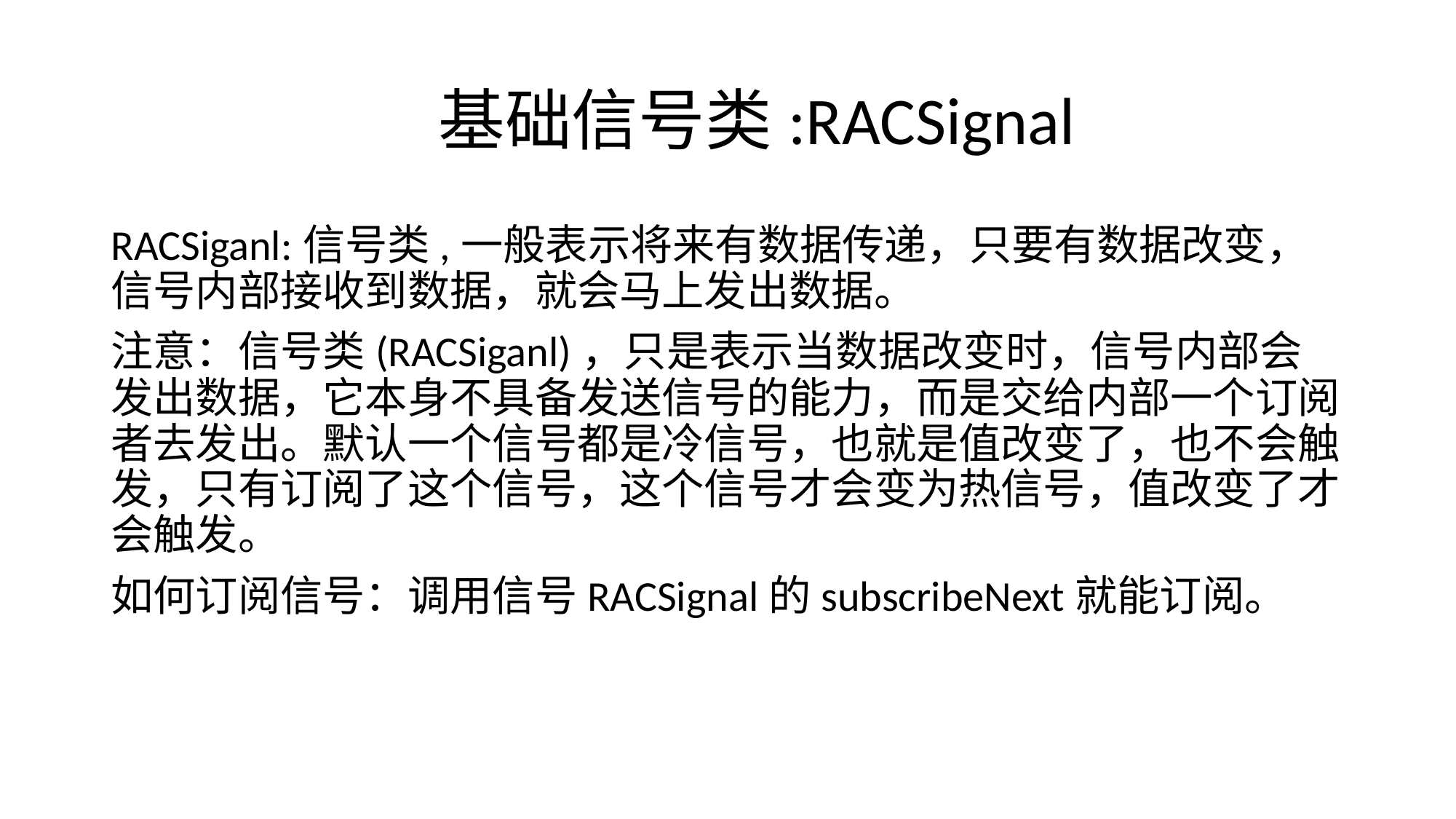

# 基础信号类:RACSignal
RACSiganl:信号类,一般表示将来有数据传递，只要有数据改变，信号内部接收到数据，就会马上发出数据。
注意：信号类(RACSiganl)，只是表示当数据改变时，信号内部会发出数据，它本身不具备发送信号的能力，而是交给内部一个订阅者去发出。默认一个信号都是冷信号，也就是值改变了，也不会触发，只有订阅了这个信号，这个信号才会变为热信号，值改变了才会触发。
如何订阅信号：调用信号RACSignal的subscribeNext就能订阅。